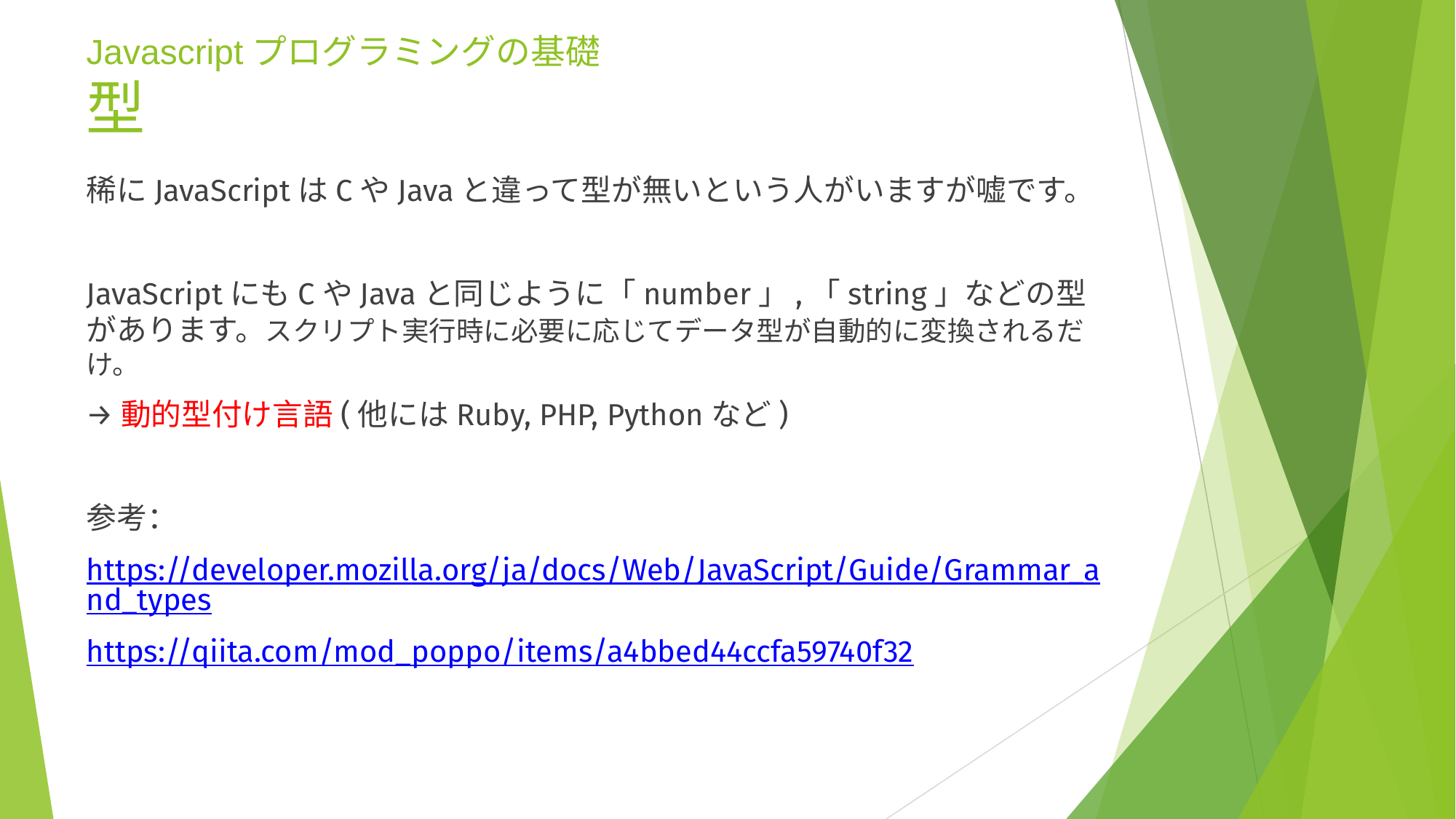

# Javascriptプログラミングの基礎 型
稀にJavaScriptはCやJavaと違って型が無いという人がいますが嘘です。

JavaScriptにもCやJavaと同じように「number」,「string」などの型があります。スクリプト実行時に必要に応じてデータ型が自動的に変換されるだけ。
→動的型付け言語(他にはRuby, PHP, Pythonなど)

参考：
https://developer.mozilla.org/ja/docs/Web/JavaScript/Guide/Grammar_and_types
https://qiita.com/mod_poppo/items/a4bbed44ccfa59740f32